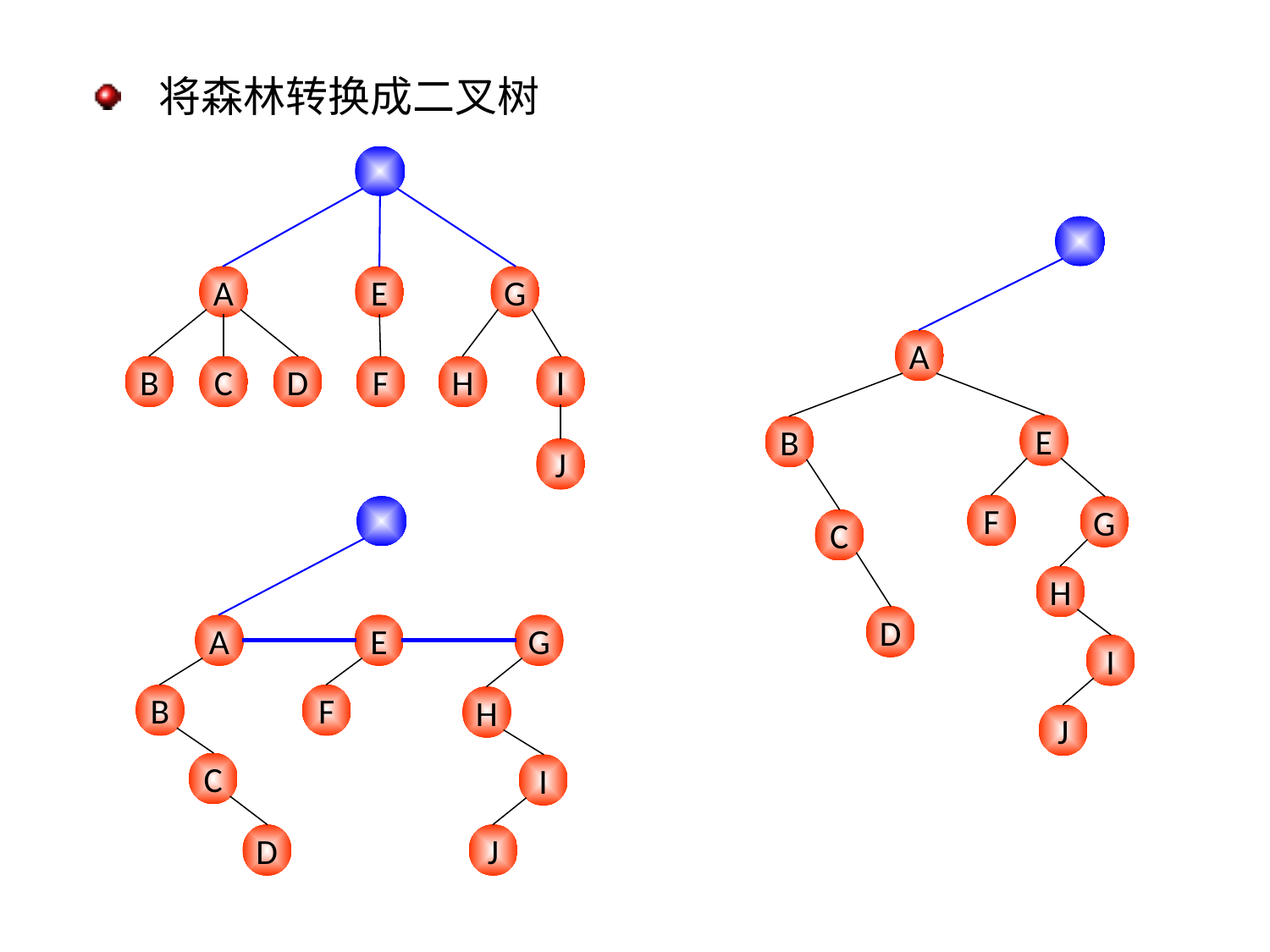

将森林转换成二叉树

A
E
G
A
E
B
F
G
C
H
D
I
J
B
C
D
F
H
I
J

A
E
G
B
F
H
C
I
D
J